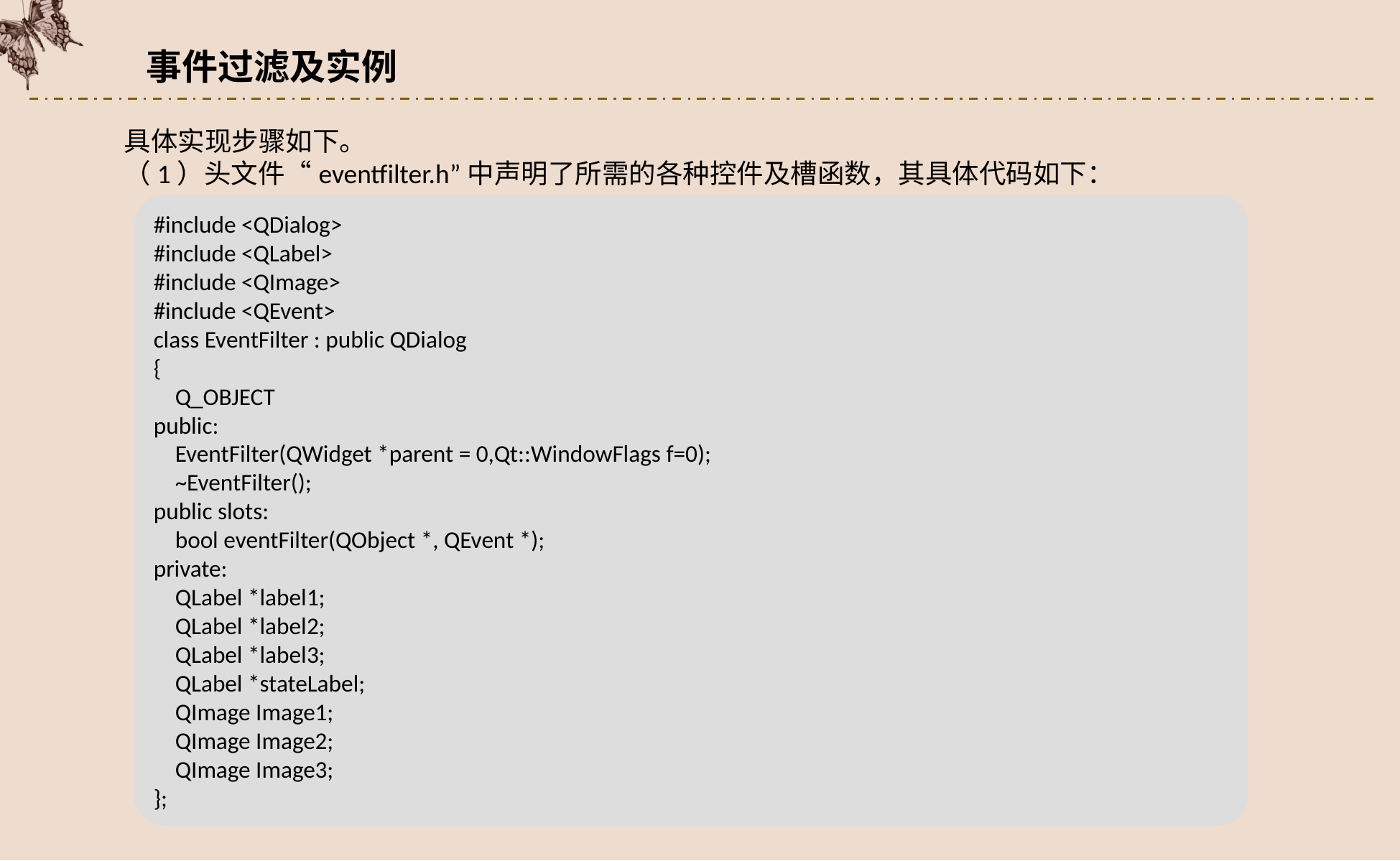

事件过滤及实例
具体实现步骤如下。
（1）头文件“eventfilter.h”中声明了所需的各种控件及槽函数，其具体代码如下：
#include <QDialog>
#include <QLabel>
#include <QImage>
#include <QEvent>
class EventFilter : public QDialog
{
    Q_OBJECT
public:
    EventFilter(QWidget *parent = 0,Qt::WindowFlags f=0);
    ~EventFilter();
public slots:
    bool eventFilter(QObject *, QEvent *);
private:
    QLabel *label1;
    QLabel *label2;
    QLabel *label3;
    QLabel *stateLabel;
    QImage Image1;
    QImage Image2;
    QImage Image3;
};